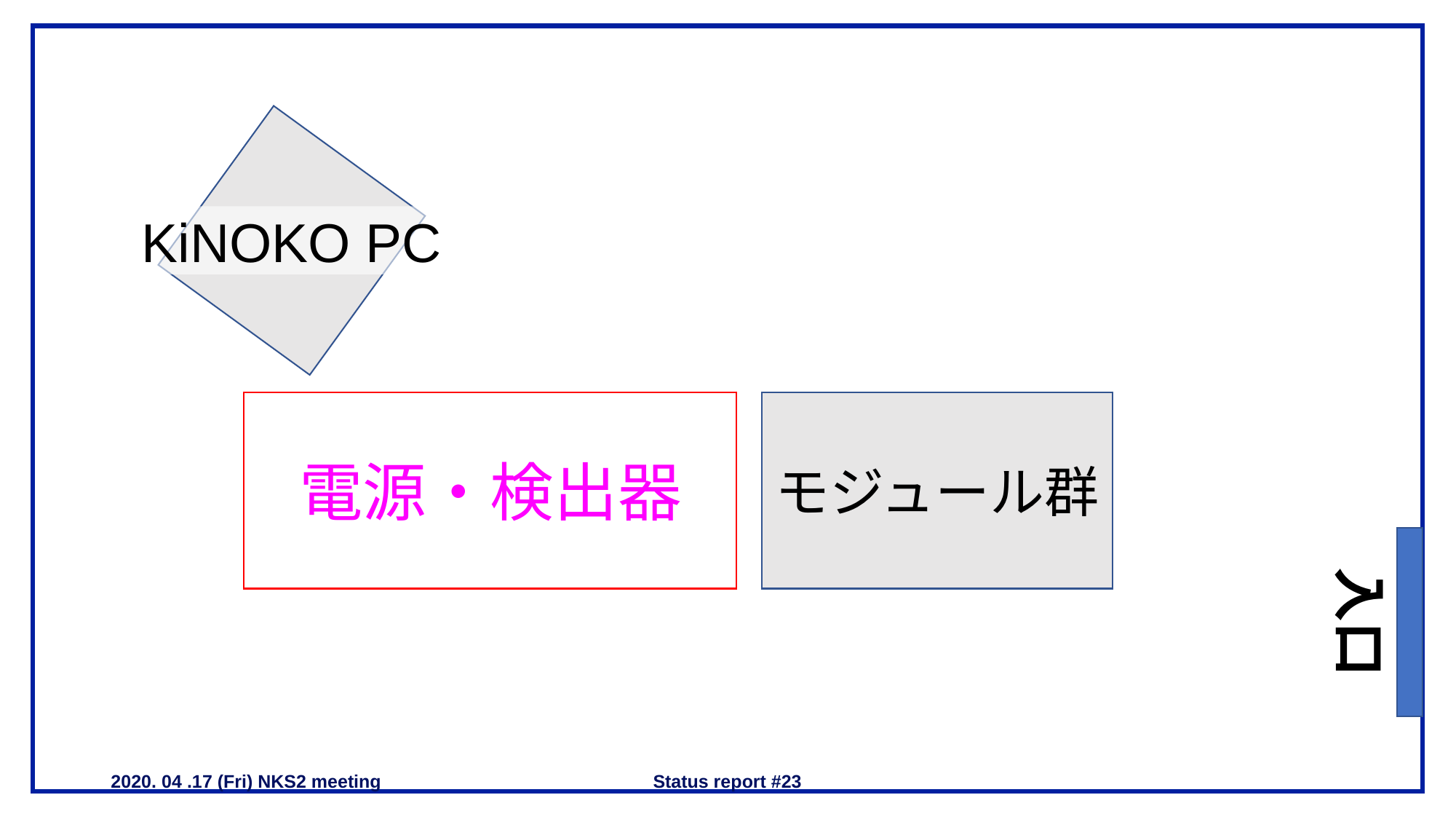

KiNOKO PC
電源・検出器
モジュール群

入口
2020. 04 .17 (Fri) NKS2 meeting
Status report #23